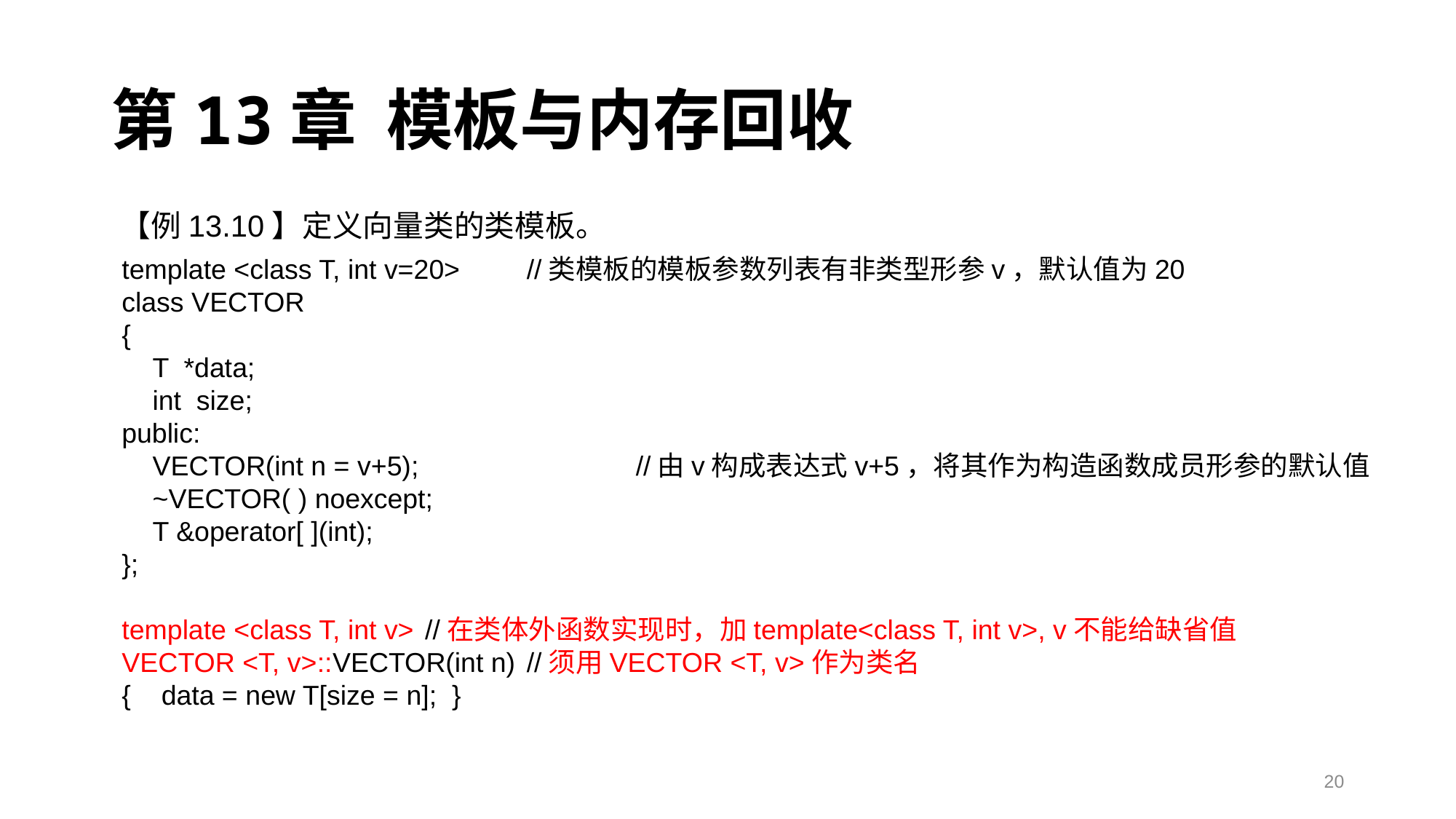

# 第13章  模板与内存回收
【例13.10】定义向量类的类模板。

template <class T, int v=20>	//类模板的模板参数列表有非类型形参v，默认值为20
class VECTOR
{
    T  *data;
    int  size;
public:
    VECTOR(int n = v+5);		//由v构成表达式v+5，将其作为构造函数成员形参的默认值
    ~VECTOR( ) noexcept;
    T &operator[ ](int);
};

template <class T, int v>	 //在类体外函数实现时，加template<class T, int v>, v不能给缺省值
VECTOR <T, v>::VECTOR(int n)	//须用VECTOR <T, v>作为类名
{    data = new T[size = n];  }

20